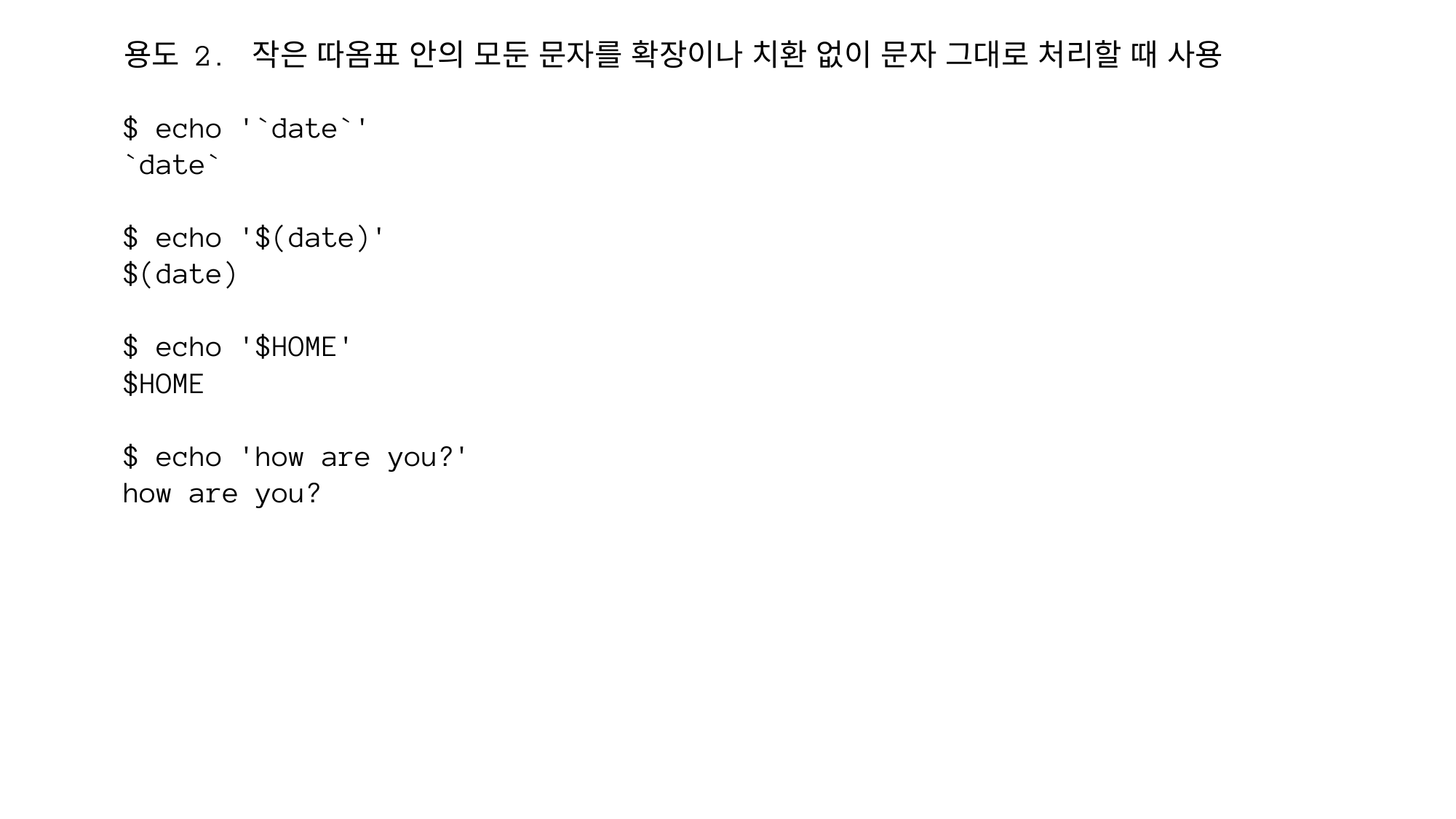

용도 2. 작은 따옴표 안의 모둔 문자를 확장이나 치환 없이 문자 그대로 처리할 때 사용

$ echo '`date`'
`date`

$ echo '$(date)'
$(date)

$ echo '$HOME'
$HOME

$ echo 'how are you?'
how are you?